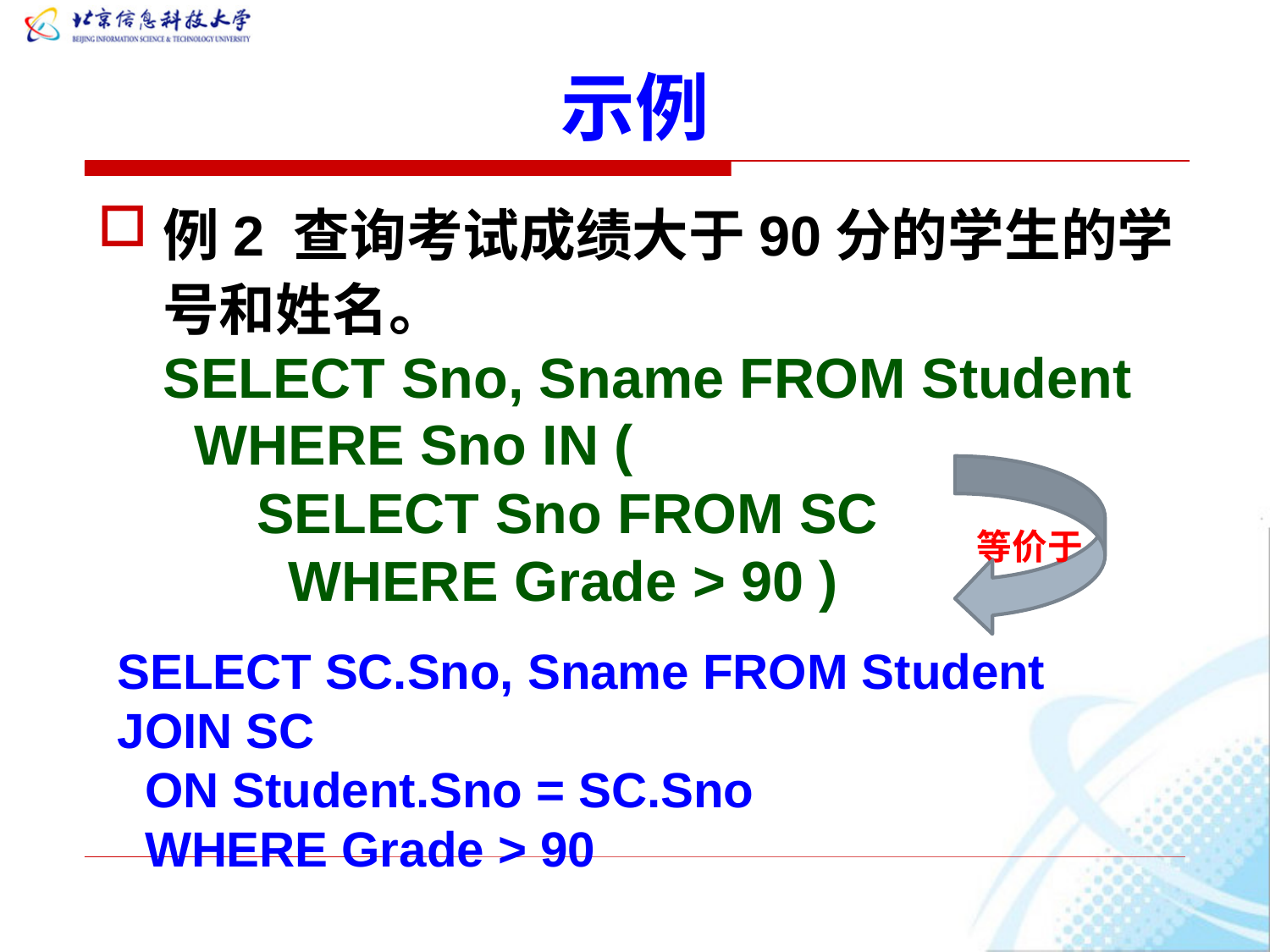

# 示例
例2 查询考试成绩大于90分的学生的学号和姓名。
SELECT Sno, Sname FROM Student
  WHERE Sno IN (
      SELECT Sno FROM SC
        WHERE Grade > 90 )
等价于
SELECT SC.Sno, Sname FROM Student JOIN SC
  ON Student.Sno = SC.Sno
  WHERE Grade > 90

122